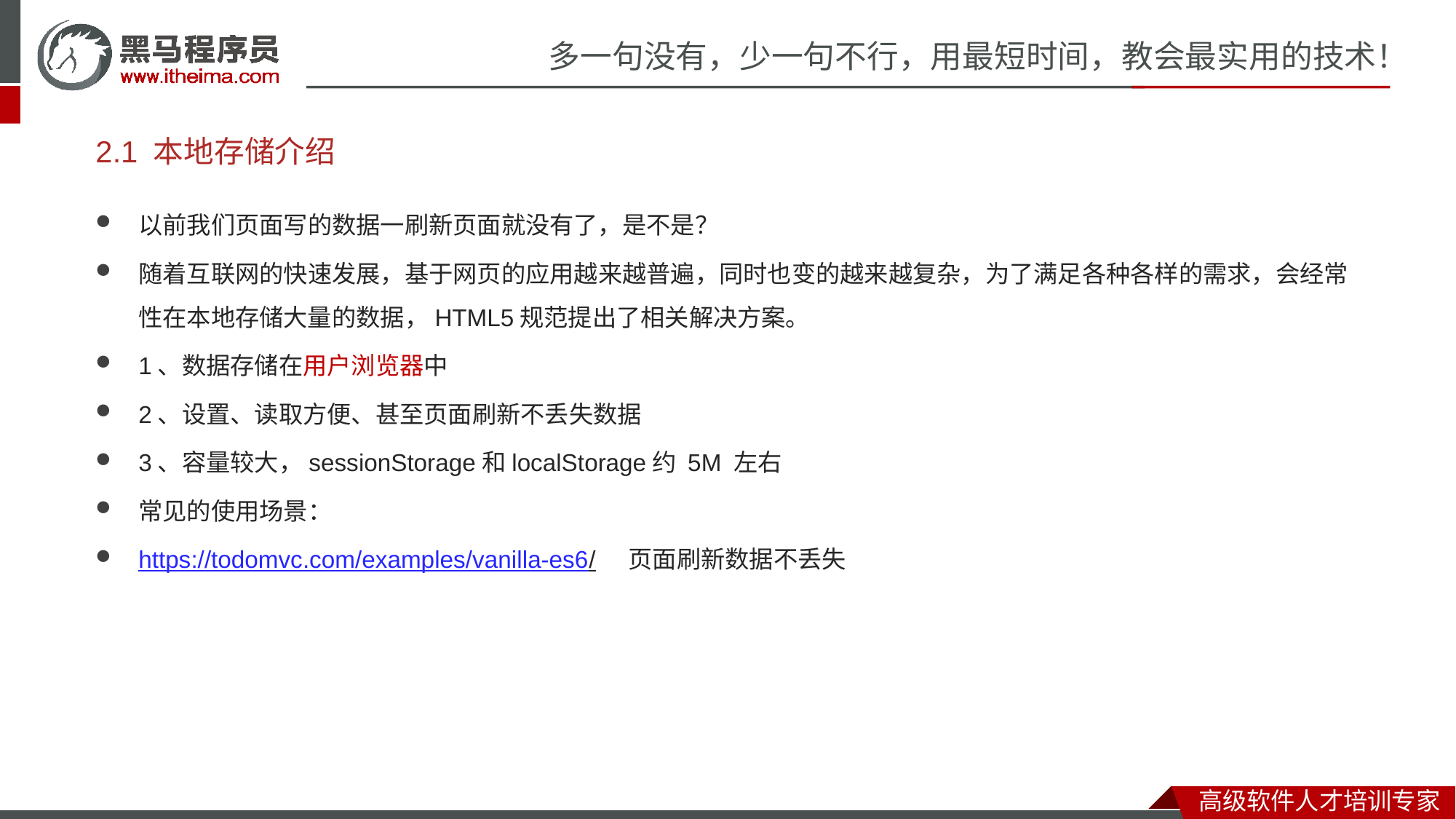

# 2.1 本地存储介绍
以前我们页面写的数据一刷新页面就没有了，是不是？
随着互联网的快速发展，基于网页的应用越来越普遍，同时也变的越来越复杂，为了满足各种各样的需求，会经常性在本地存储大量的数据，HTML5规范提出了相关解决方案。
1、数据存储在用户浏览器中
2、设置、读取方便、甚至页面刷新不丢失数据
3、容量较大，sessionStorage和localStorage约 5M 左右
常见的使用场景：
https://todomvc.com/examples/vanilla-es6/    页面刷新数据不丢失